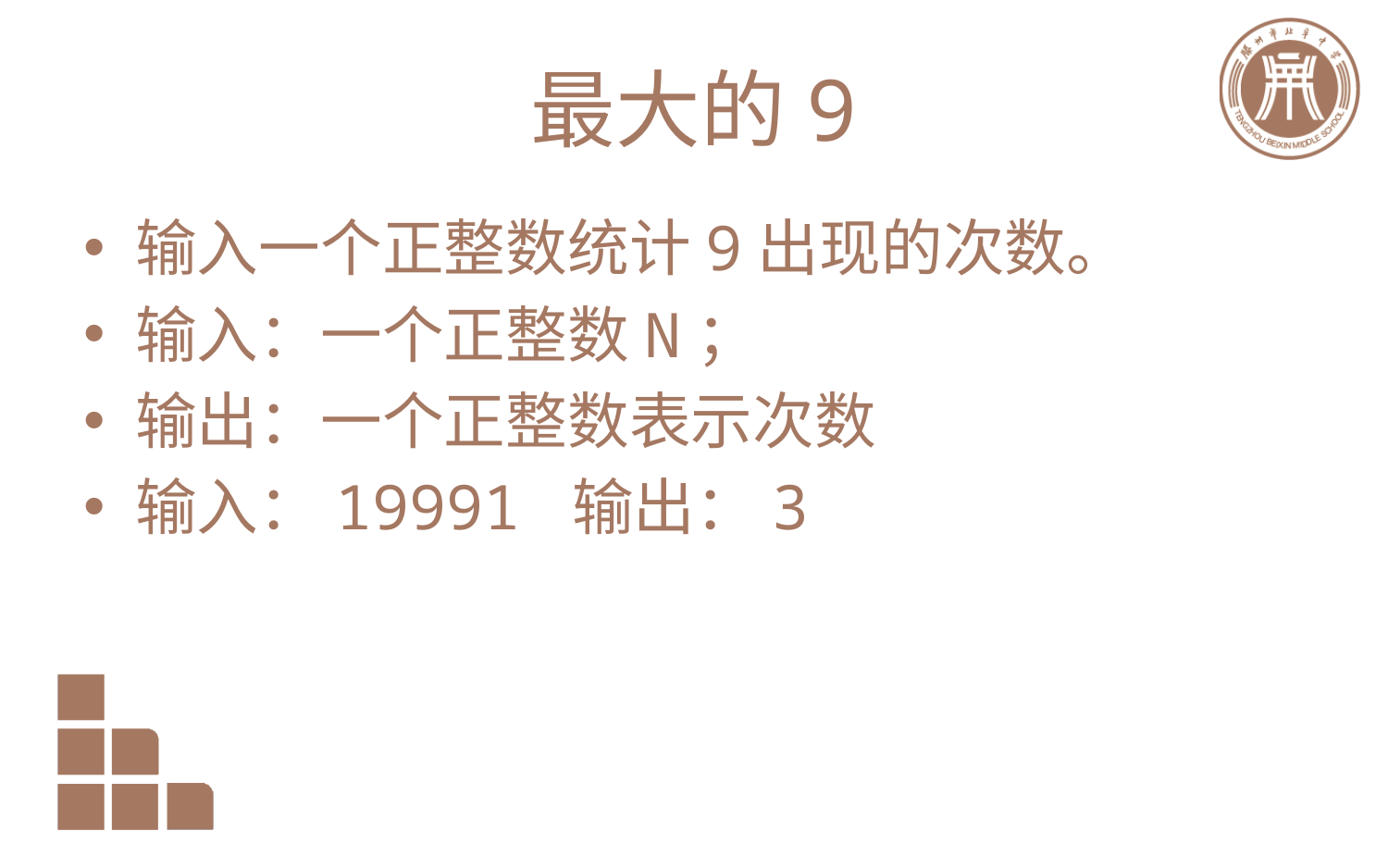

# 最大的9
输入一个正整数统计9出现的次数。
输入：一个正整数N；
输出：一个正整数表示次数
输入：19991 输出：3